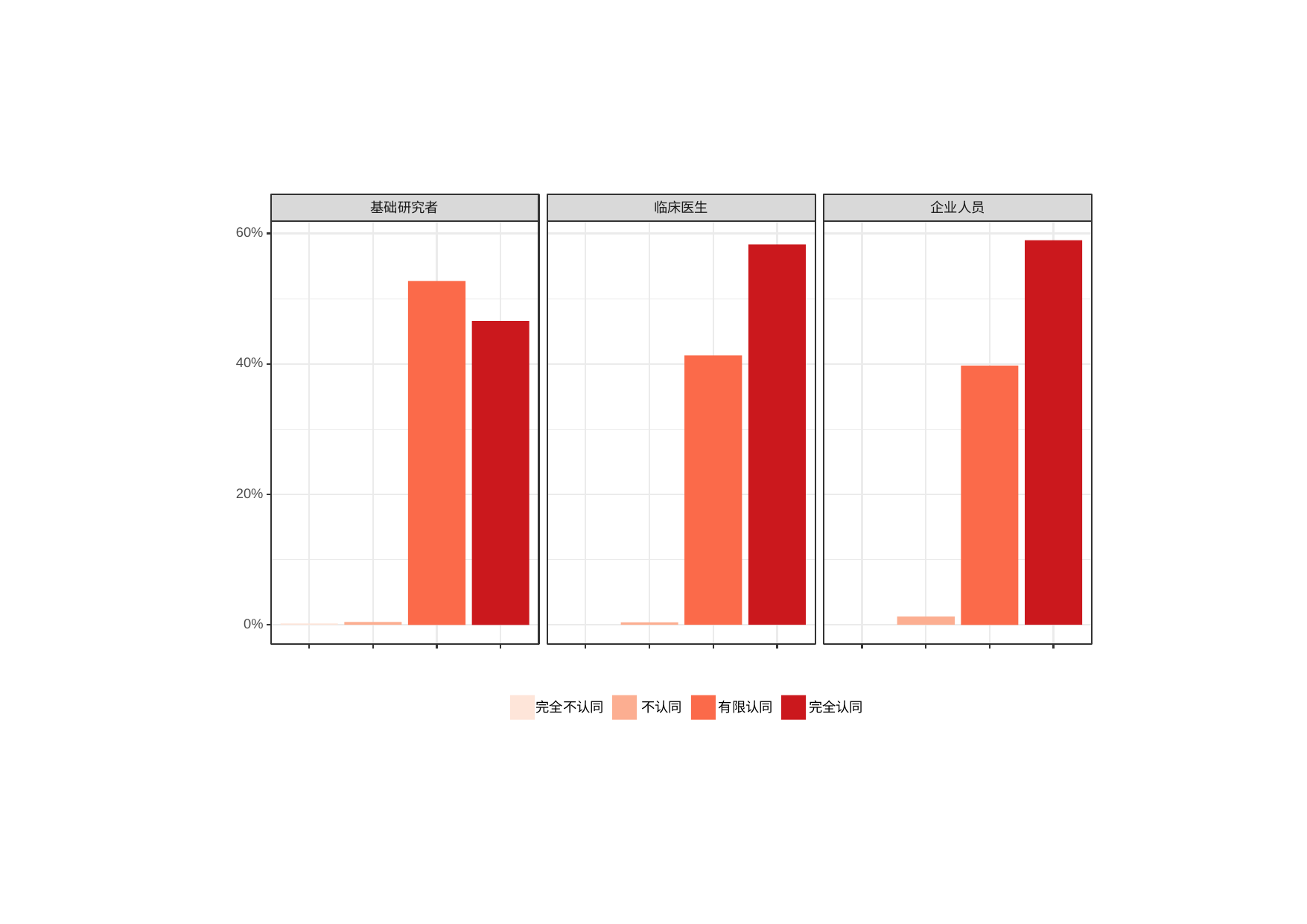

基础研究者
临床医生
企业人员

60%

40%

20%

0%

完全不认同
不认同
有限认同
完全认同